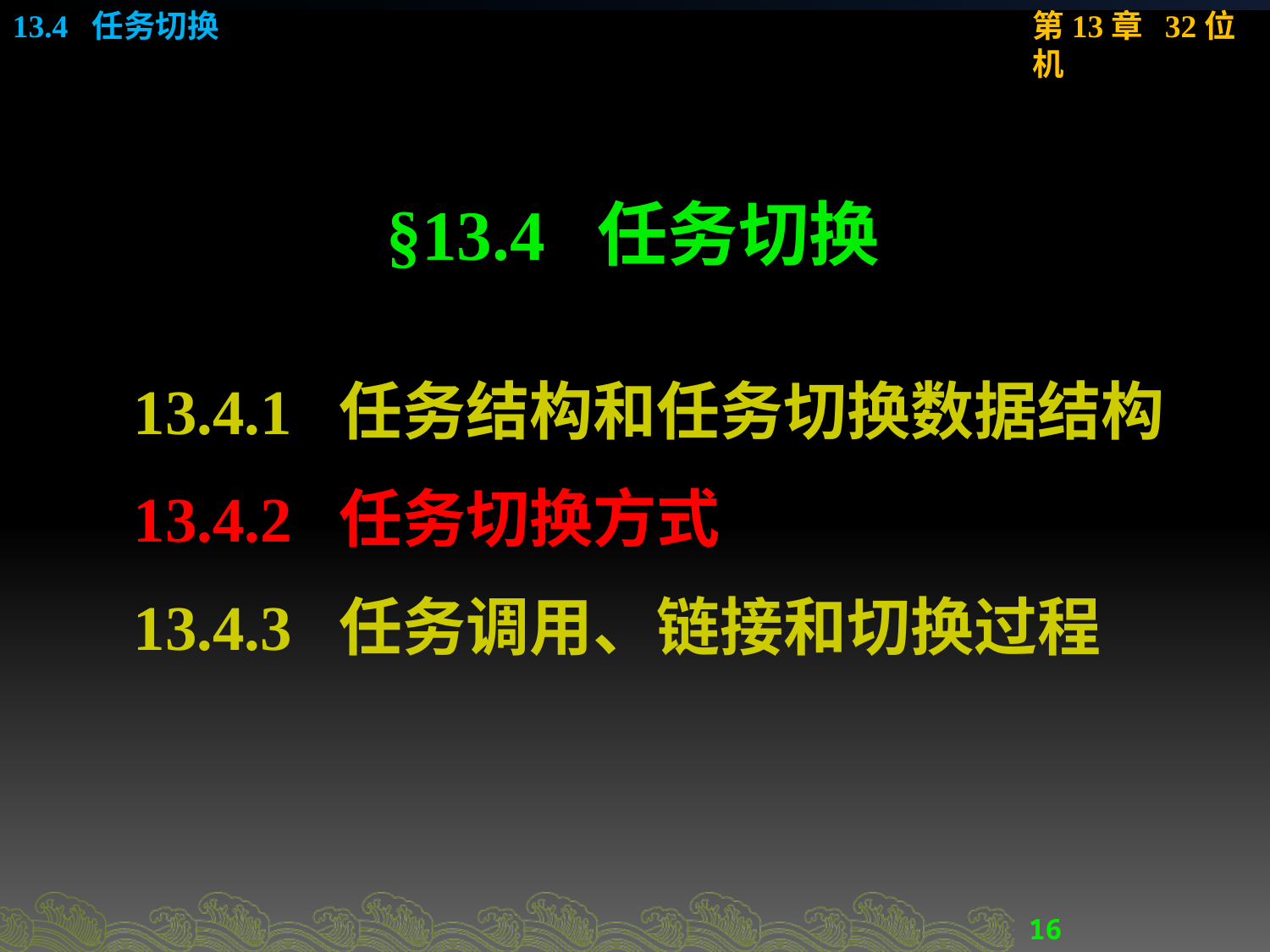

# §13.4  任务切换
13.4.1  任务结构和任务切换数据结构
13.4.2  任务切换方式
13.4.3  任务调用、链接和切换过程